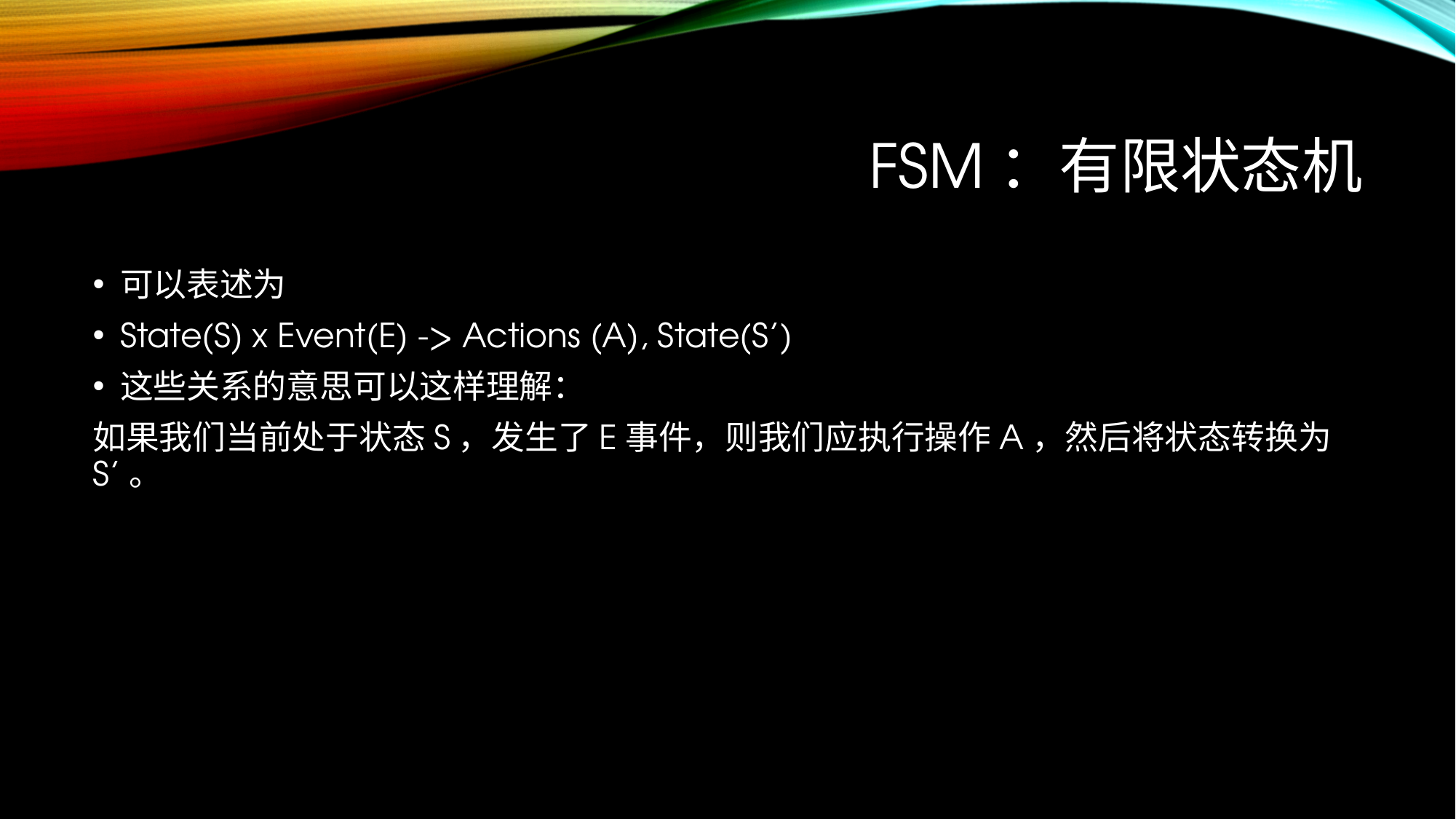

# FSM：有限状态机
可以表述为
State(S) x Event(E) -> Actions (A), State(S’)
这些关系的意思可以这样理解：
如果我们当前处于状态S，发生了E事件，则我们应执行操作A，然后将状态转换为S’。